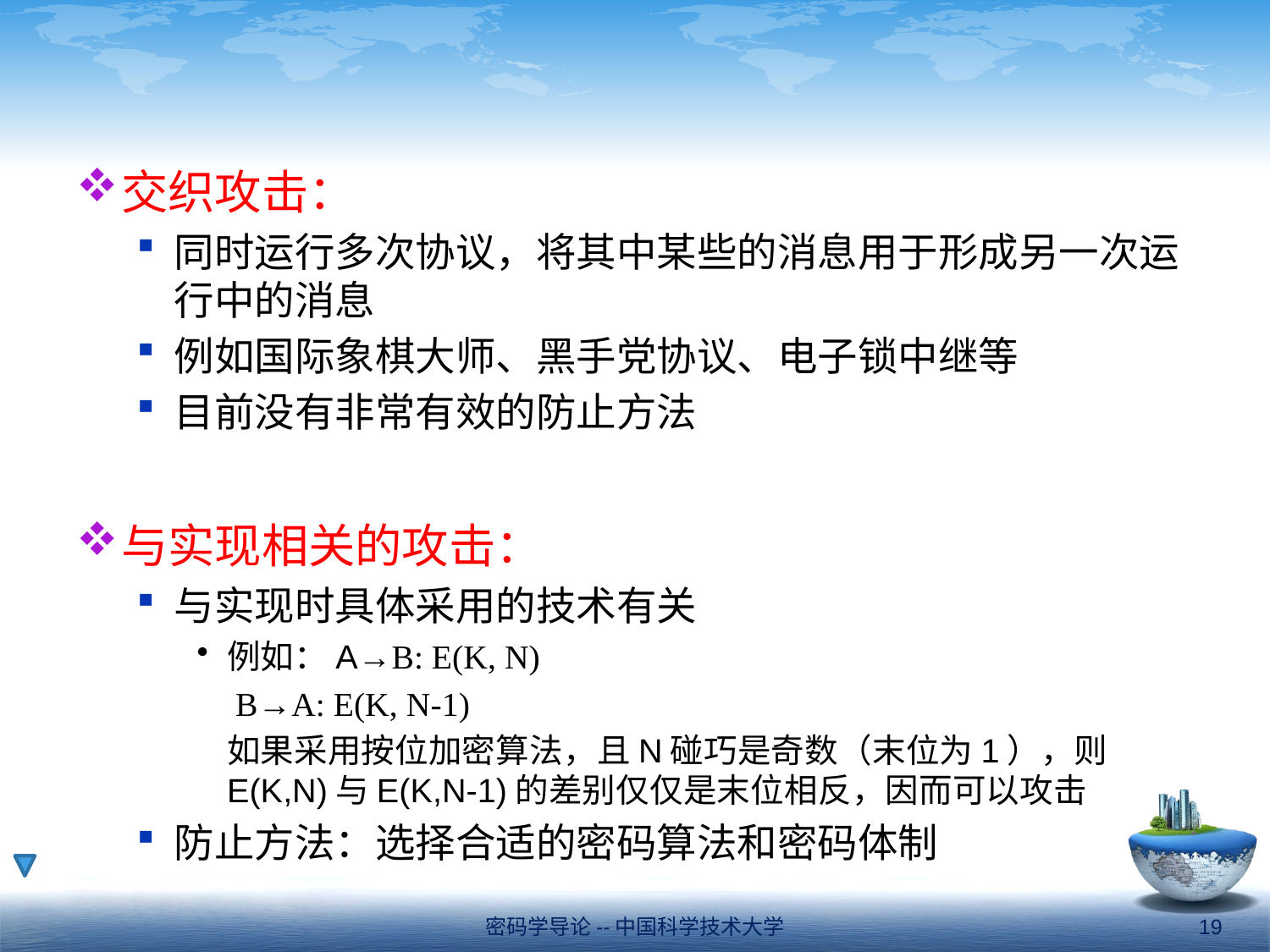

#
交织攻击：
同时运行多次协议，将其中某些的消息用于形成另一次运行中的消息
例如国际象棋大师、黑手党协议、电子锁中继等
目前没有非常有效的防止方法

与实现相关的攻击：
与实现时具体采用的技术有关
例如：A→B: E(K, N)
		 B→A: E(K, N-1)
	如果采用按位加密算法，且N碰巧是奇数（末位为1），则E(K,N)与E(K,N-1)的差别仅仅是末位相反，因而可以攻击
防止方法：选择合适的密码算法和密码体制

密码学导论--中国科学技术大学
19